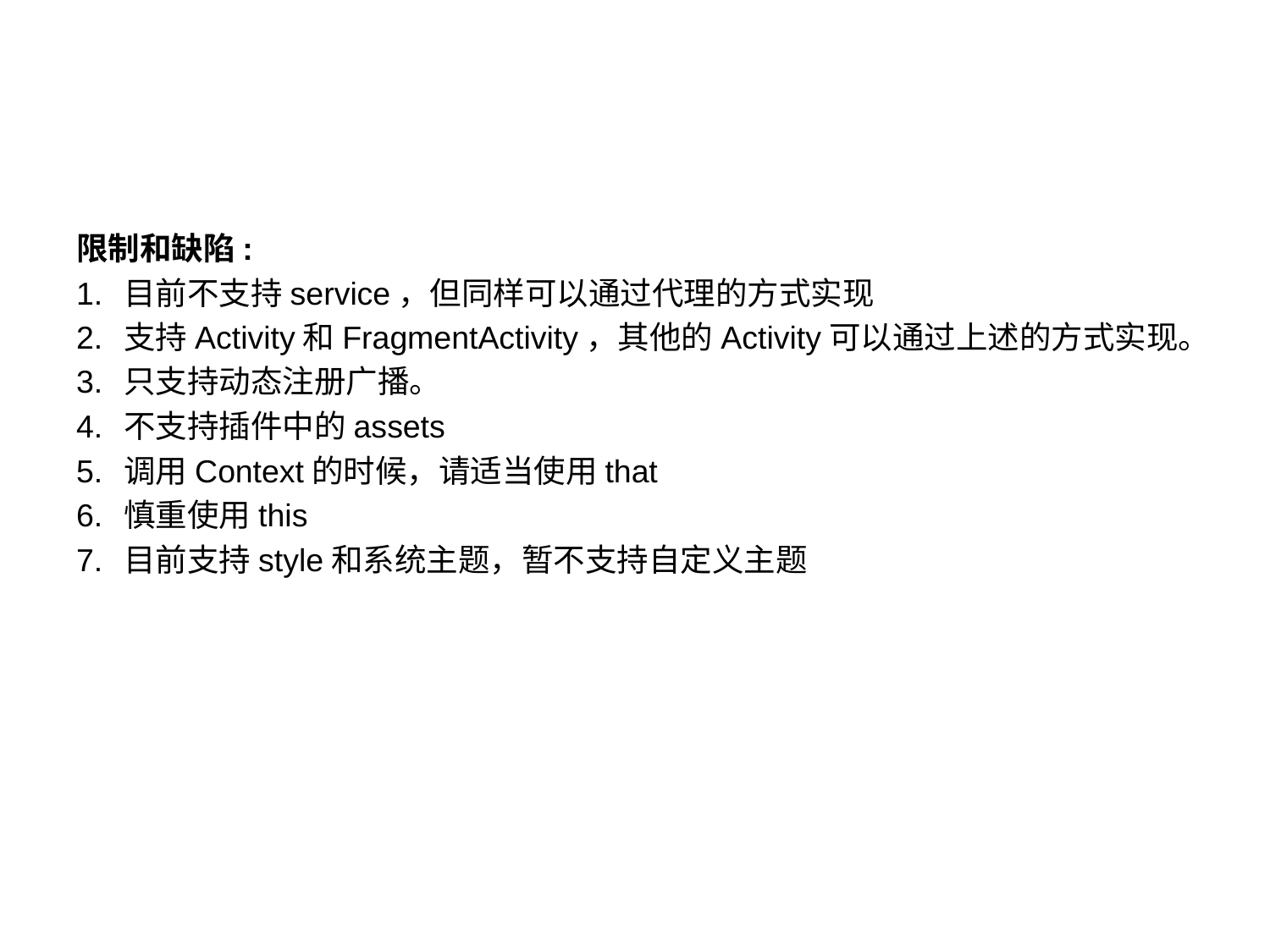

限制和缺陷:
目前不支持service，但同样可以通过代理的方式实现
支持Activity和FragmentActivity，其他的Activity可以通过上述的方式实现。
只支持动态注册广播。
不支持插件中的assets
调用Context的时候，请适当使用that
慎重使用this
目前支持style和系统主题，暂不支持自定义主题